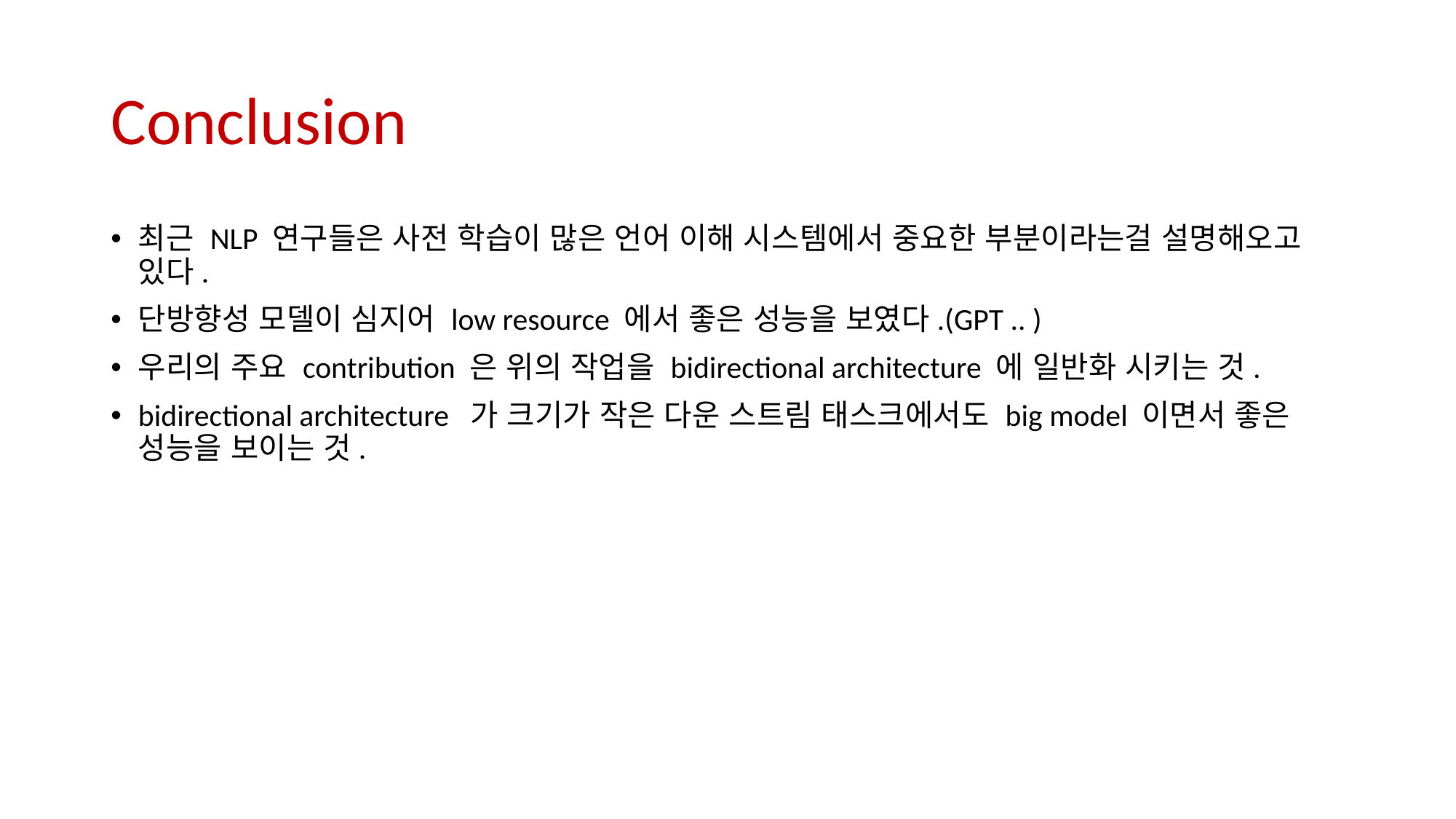

# Conclusion
최근 NLP 연구들은 사전 학습이 많은 언어 이해 시스템에서 중요한 부분이라는걸 설명해오고 있다.
단방향성 모델이 심지어 low resource 에서 좋은 성능을 보였다.(GPT .. )
우리의 주요 contribution 은 위의 작업을 bidirectional architecture 에 일반화 시키는 것.
bidirectional architecture  가 크기가 작은 다운 스트림 태스크에서도 big model 이면서 좋은 성능을 보이는 것.